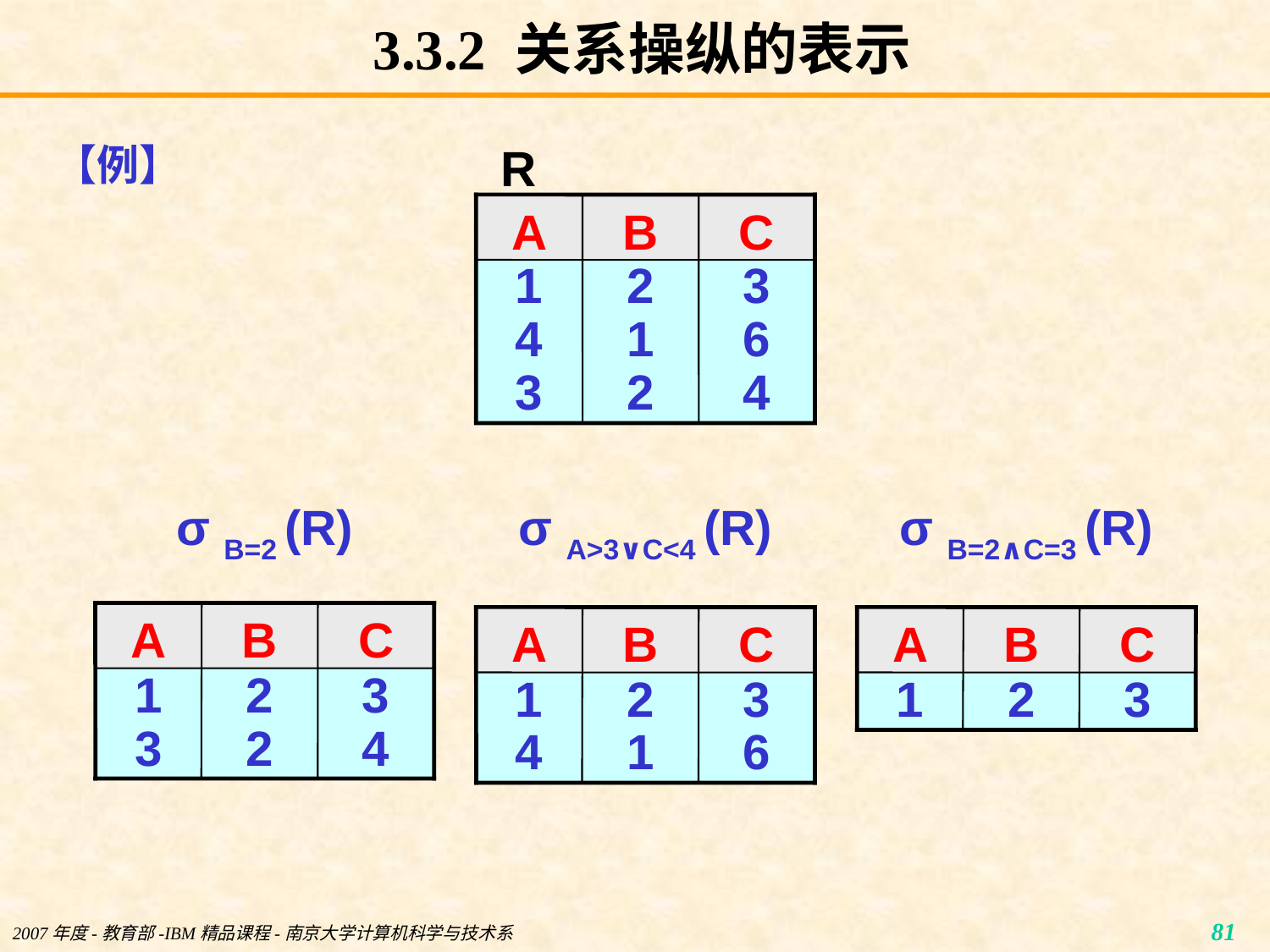

# 3.3.2 关系操纵的表示
【例】
R
A

B

C

1
4
3

2
1
2
3
6
4

σ B=2 (R)
σ A>3∨C<4 (R)
σ B=2∧C=3 (R)
A

B

C

1
3

2
2
3
4

A

B

C

1
4

2
1
3
6

A

B

C

1

2
3

81
2007年度-教育部-IBM精品课程-南京大学计算机科学与技术系